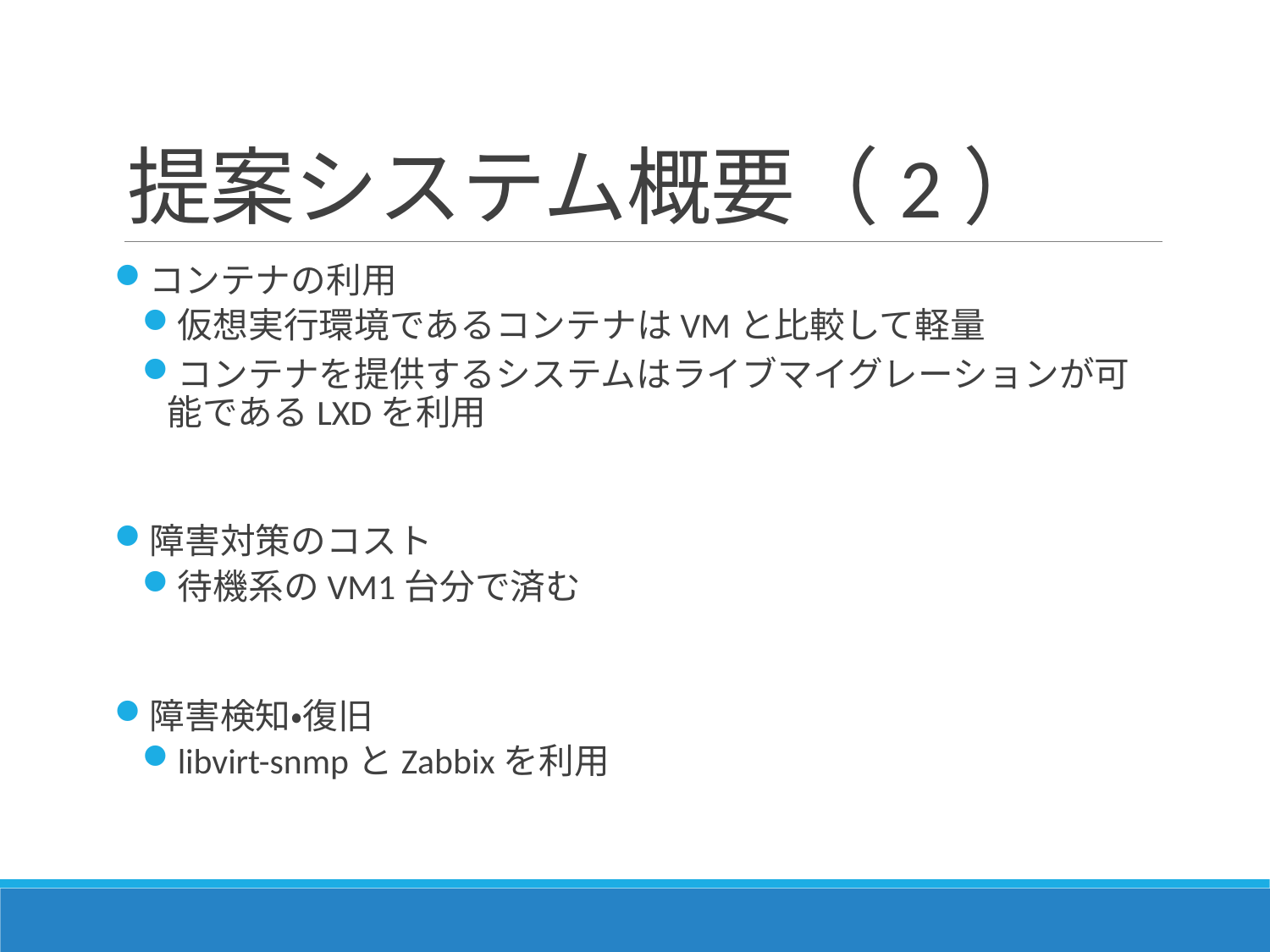

# 提案システム概要（2）
コンテナの利用
仮想実行環境であるコンテナはVMと比較して軽量
コンテナを提供するシステムはライブマイグレーションが可能であるLXDを利用

障害対策のコスト
待機系のVM1台分で済む

障害検知・復旧
libvirt-snmpとZabbixを利用